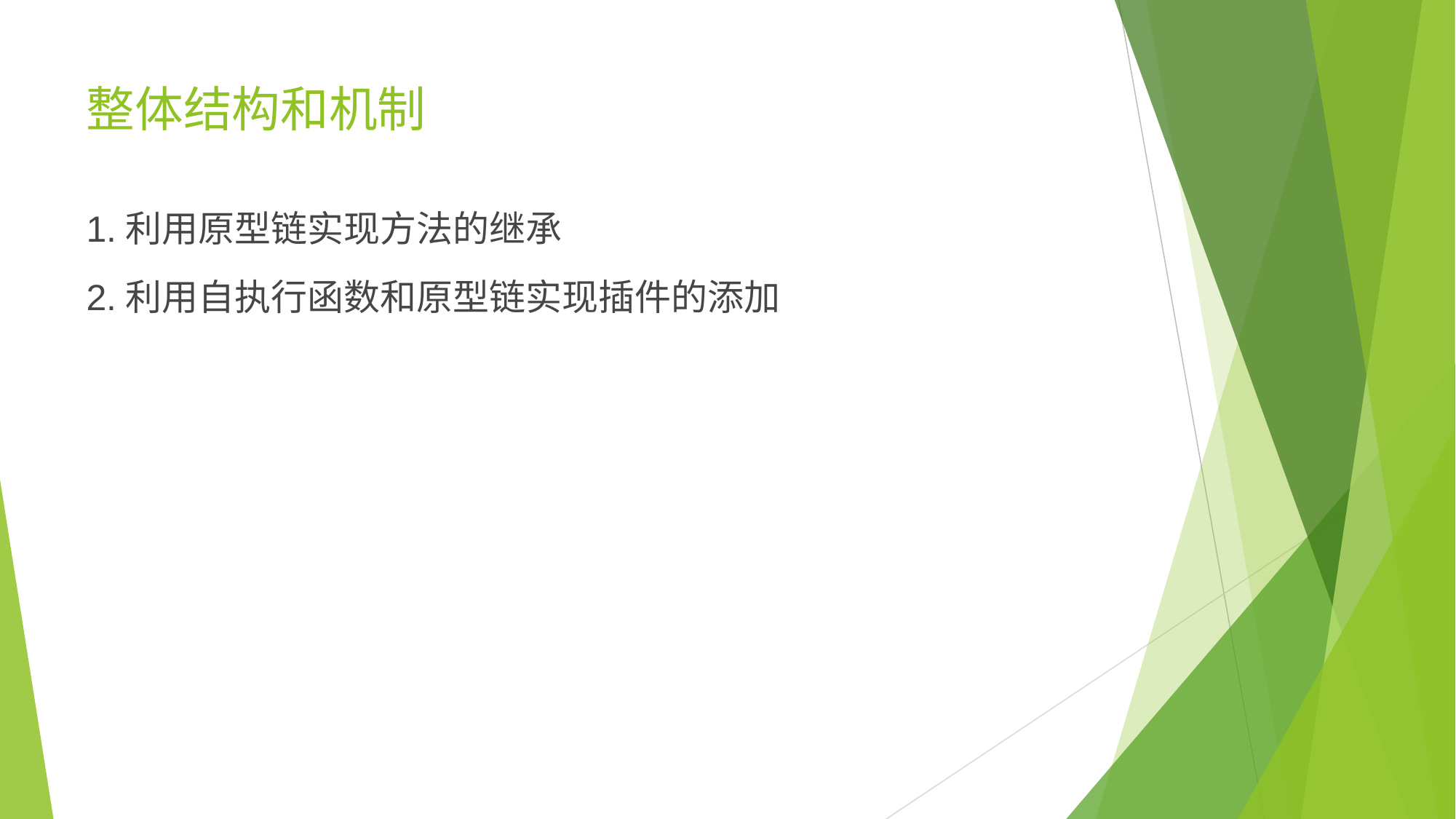

# 整体结构和机制
1.利用原型链实现方法的继承
2.利用自执行函数和原型链实现插件的添加